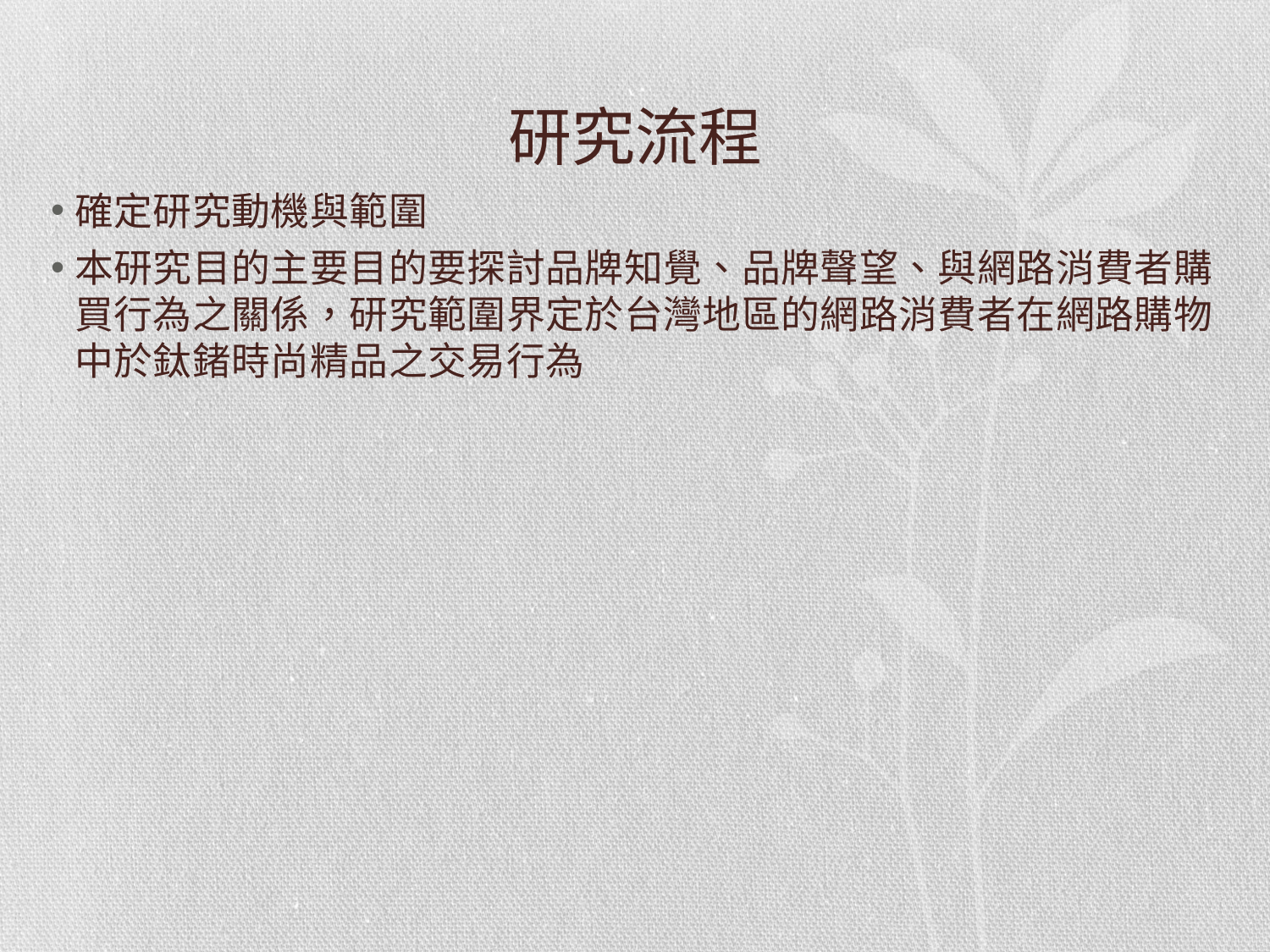

# 研究流程
確定研究動機與範圍
本研究目的主要目的要探討品牌知覺、品牌聲望、與網路消費者購買行為之關係，研究範圍界定於台灣地區的網路消費者在網路購物中於鈦鍺時尚精品之交易行為